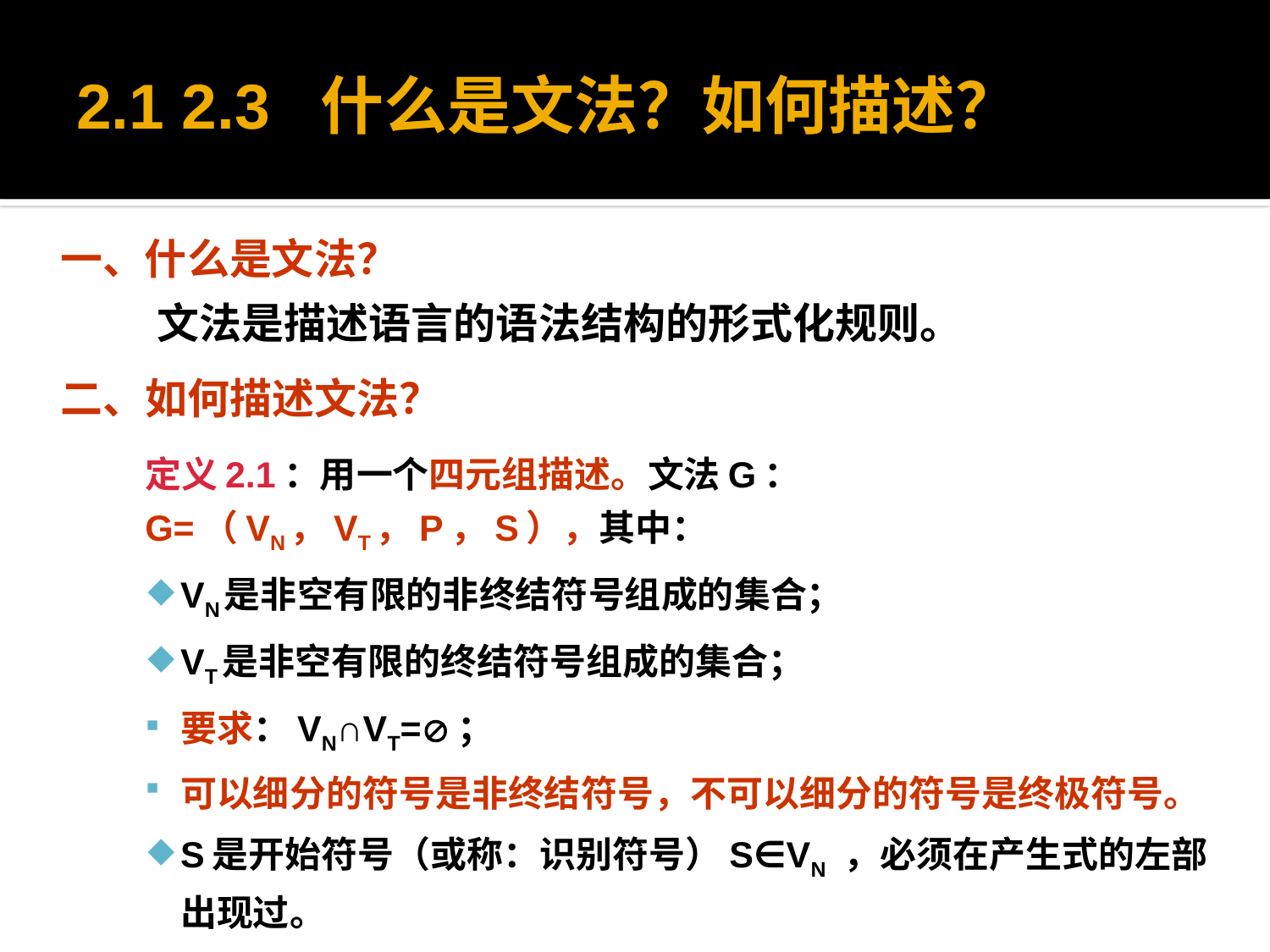

# 2.1 2.3  什么是文法？如何描述？
一、什么是文法？
文法是描述语言的语法结构的形式化规则。
二、如何描述文法？
定义2.1：用一个四元组描述。文法G：G=（VN，VT，P，S），其中：
VN是非空有限的非终结符号组成的集合；
VT是非空有限的终结符号组成的集合；
要求：VN∩VT=∅；
可以细分的符号是非终结符号，不可以细分的符号是终极符号。
S是开始符号（或称：识别符号）S∈VN ，必须在产生式的左部出现过。